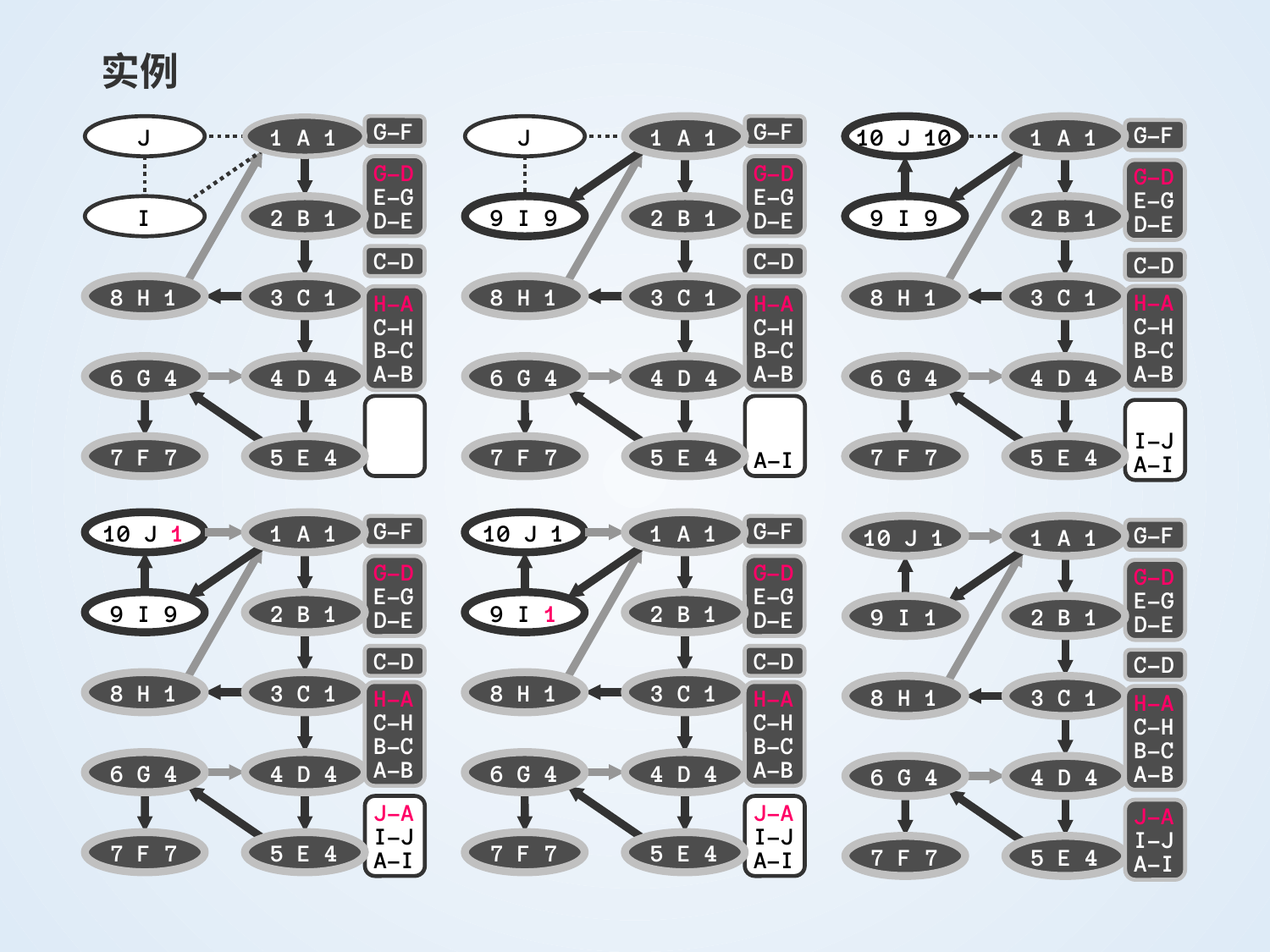

实例
J
1 A 1
G-F
J
1 A 1
G-F
10 J 10
1 A 1
G-F
G-D
E-G
D-E
G-D
E-G
D-E
G-D
E-G
D-E
I
2 B 1
9 I 9
2 B 1
9 I 9
2 B 1
C-D
C-D
C-D
8 H 1
3 C 1
8 H 1
3 C 1
8 H 1
3 C 1
H-A
C-H
B-C
A-B
H-A
C-H
B-C
A-B
H-A
C-H
B-C
A-B
6 G 4
4 D 4
6 G 4
4 D 4
6 G 4
4 D 4

A-I
I-J
A-I
7 F 7
5 E 4
7 F 7
5 E 4
7 F 7
5 E 4
10 J 1
1 A 1
10 J 1
1 A 1
10 J 1
1 A 1
G-F
G-F
G-F
G-D
E-G
D-E
G-D
E-G
D-E
G-D
E-G
D-E
9 I 9
2 B 1
9 I 1
2 B 1
9 I 1
2 B 1
C-D
C-D
C-D
8 H 1
3 C 1
8 H 1
3 C 1
8 H 1
3 C 1
H-A
C-H
B-C
A-B
H-A
C-H
B-C
A-B
H-A
C-H
B-C
A-B
6 G 4
4 D 4
6 G 4
4 D 4
6 G 4
4 D 4
J-A
I-J
A-I
J-A
I-J
A-I
J-A
I-J
A-I
7 F 7
5 E 4
7 F 7
5 E 4
7 F 7
5 E 4